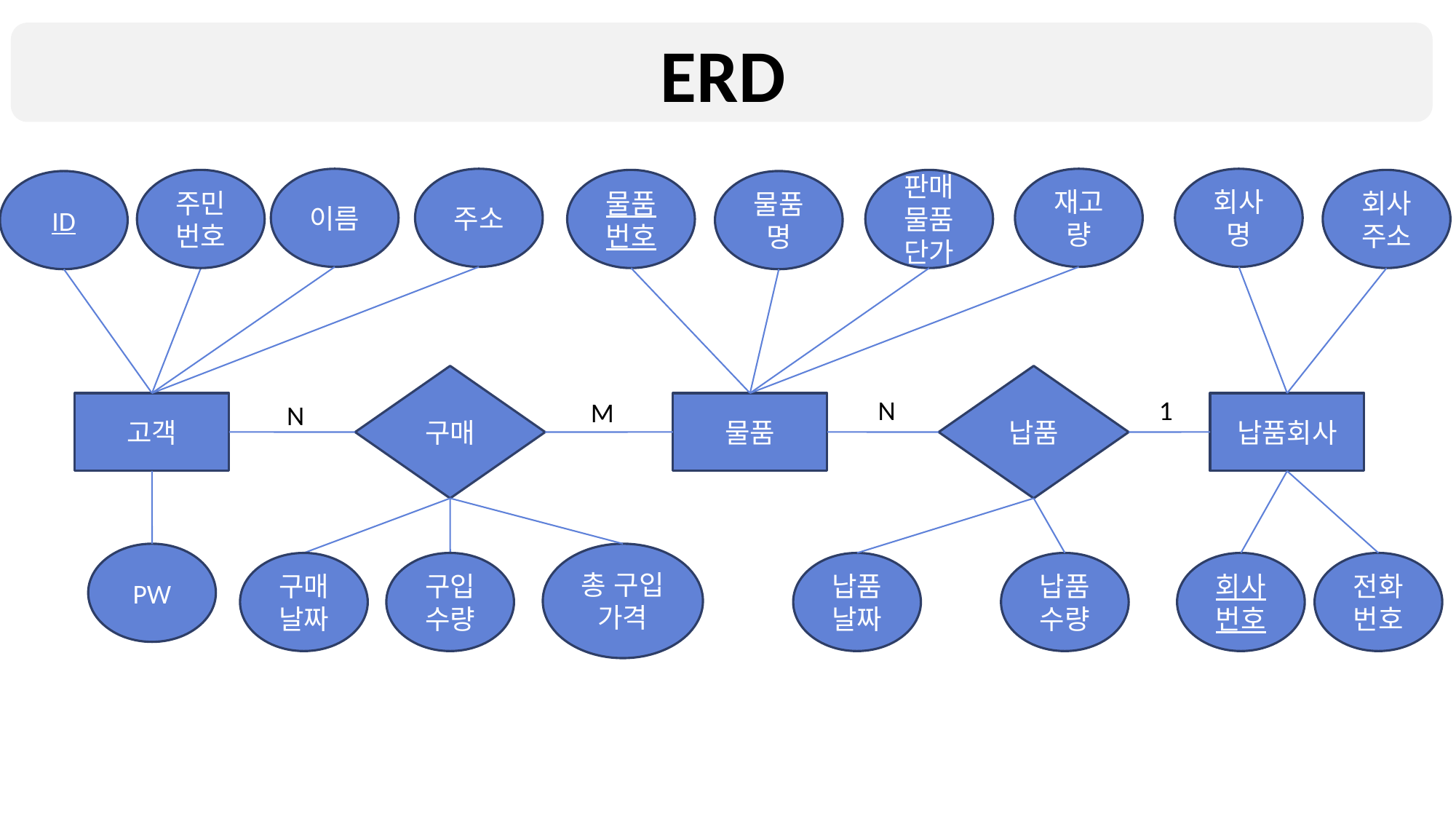

ERD
이름
주소
재고량
회사명
물품번호
판매물품단가
회사주소
주민번호
ID
물품명
구매
납품
N
1
M
고객
물품
납품회사
N
PW
총 구입 가격
전화번호
납품수량
구입수량
납품날짜
회사번호
구매날짜